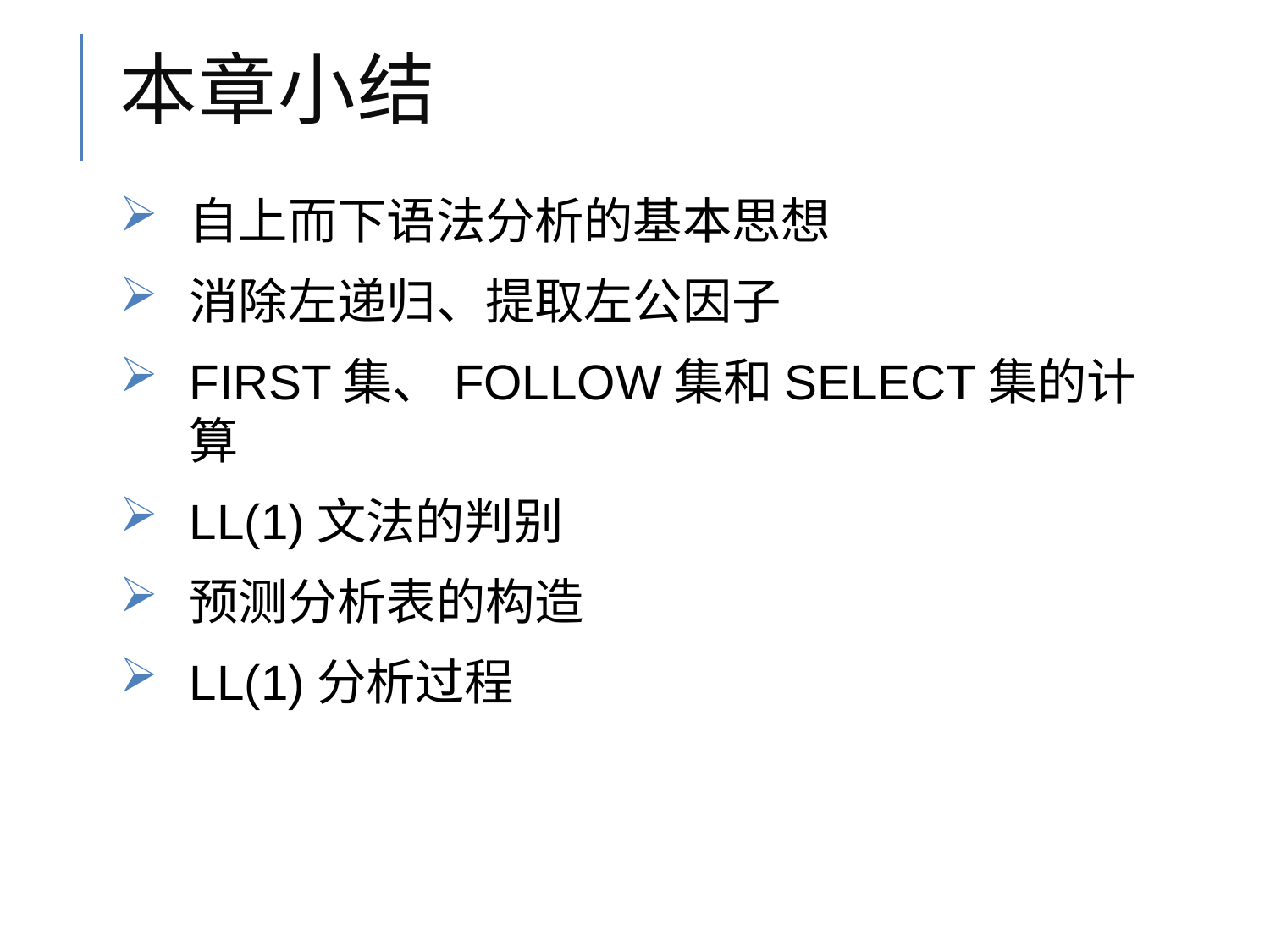

# 本章小结
自上而下语法分析的基本思想
消除左递归、提取左公因子
FIRST集、FOLLOW集和SELECT集的计算
LL(1)文法的判别
预测分析表的构造
LL(1)分析过程
66